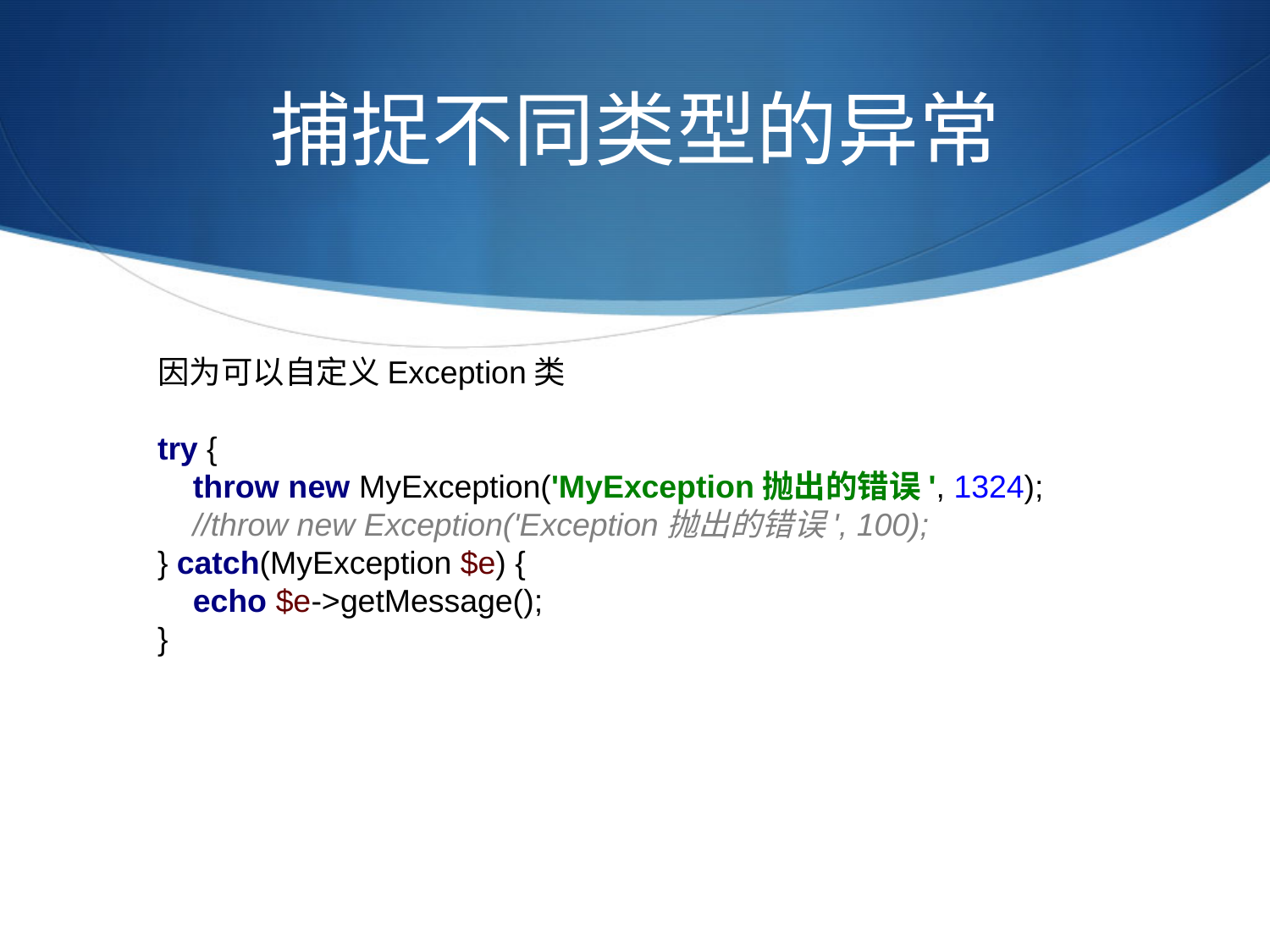

# 捕捉不同类型的异常
因为可以自定义Exception类

try {
    throw new MyException('MyException抛出的错误', 1324);
    //throw new Exception('Exception抛出的错误', 100);
} catch(MyException $e) {
    echo $e->getMessage();
}